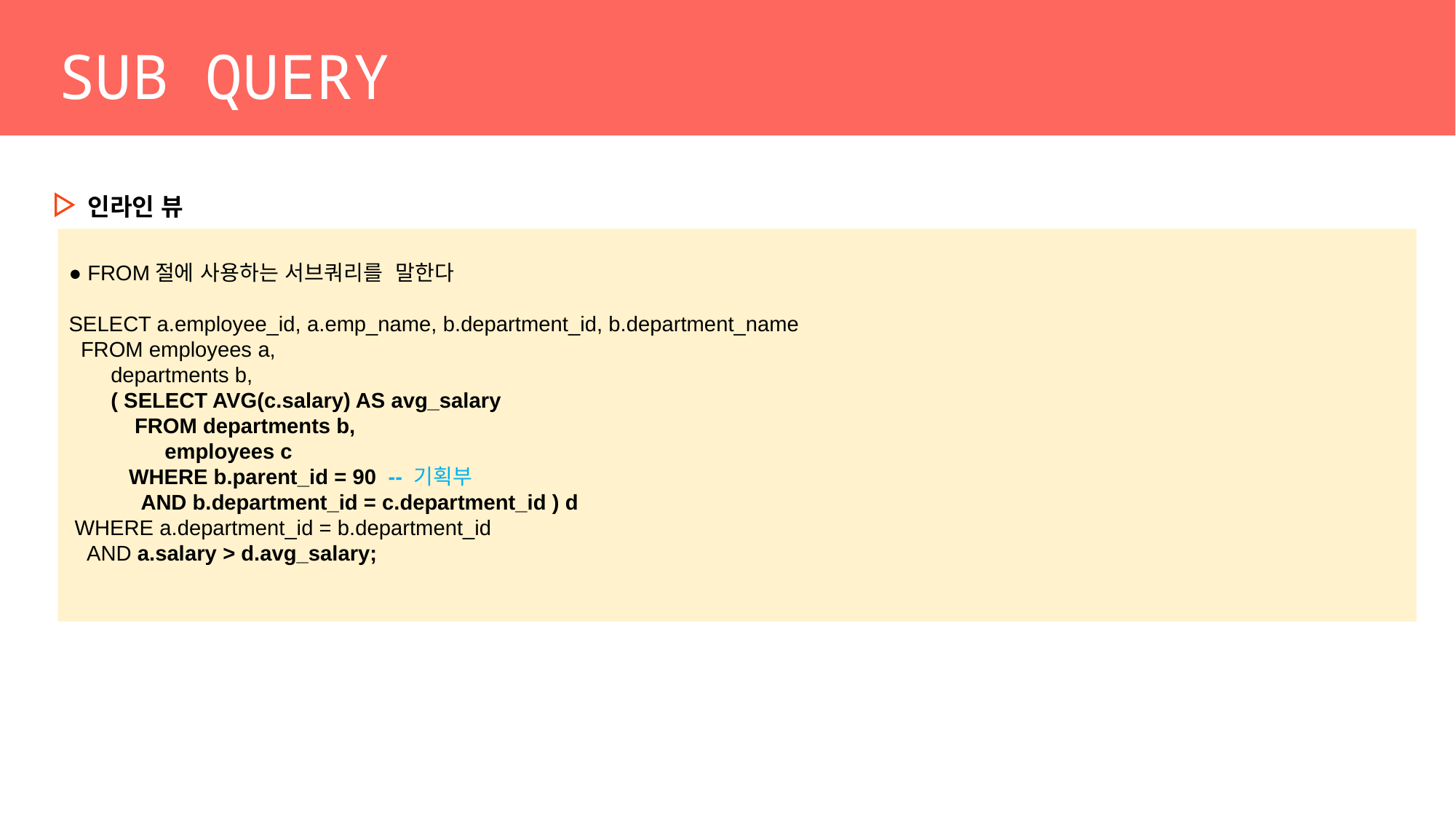

SUB QUERY
인라인 뷰

● FROM절에 사용하는 서브쿼리를  말한다

SELECT a.employee_id, a.emp_name, b.department_id, b.department_name
  FROM employees a,
       departments b,
       ( SELECT AVG(c.salary) AS avg_salary
           FROM departments b,
                employees c
          WHERE b.parent_id = 90  -- 기획부
            AND b.department_id = c.department_id ) d
 WHERE a.department_id = b.department_id
   AND a.salary > d.avg_salary;